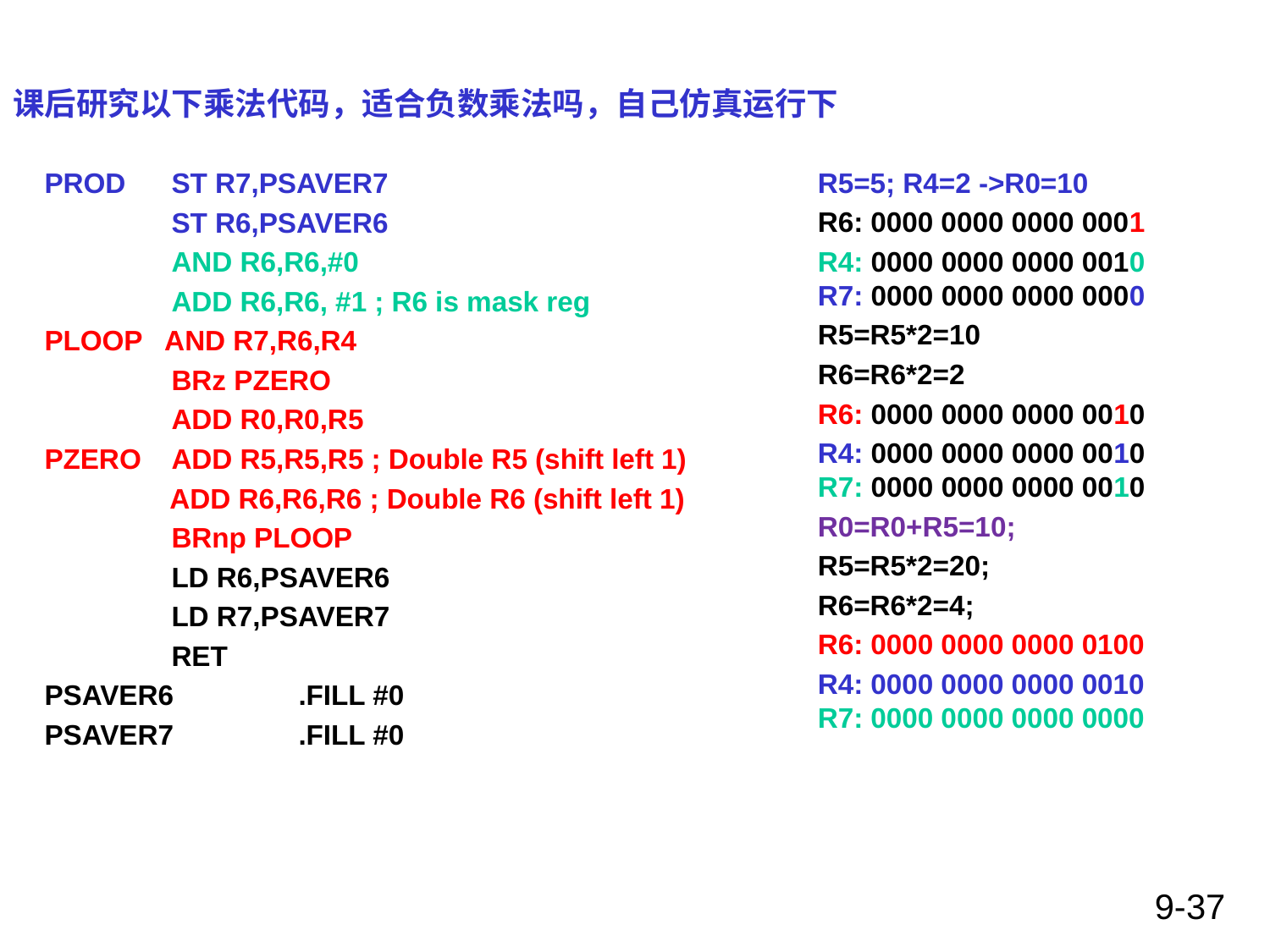

# 课后研究以下乘法代码，适合负数乘法吗，自己仿真运行下
PROD	ST R7,PSAVER7
	ST R6,PSAVER6
	AND R6,R6,#0
	ADD R6,R6, #1 ; R6 is mask reg
PLOOP   AND R7,R6,R4
	BRz PZERO
	ADD R0,R0,R5
PZERO	ADD R5,R5,R5 ; Double R5 (shift left 1)
                ADD R6,R6,R6 ; Double R6 (shift left 1)
	BRnp PLOOP
	LD R6,PSAVER6
	LD R7,PSAVER7
	RET
PSAVER6	.FILL #0
PSAVER7	.FILL #0

R5=5; R4=2 ->R0=10
R6: 0000 0000 0000 0001
R4: 0000 0000 0000 0010
R7: 0000 0000 0000 0000
R5=R5*2=10
R6=R6*2=2
R6: 0000 0000 0000 0010
R4: 0000 0000 0000 0010
R7: 0000 0000 0000 0010
R0=R0+R5=10;
R5=R5*2=20;
R6=R6*2=4;
R6: 0000 0000 0000 0100
R4: 0000 0000 0000 0010
R7: 0000 0000 0000 0000

9-37